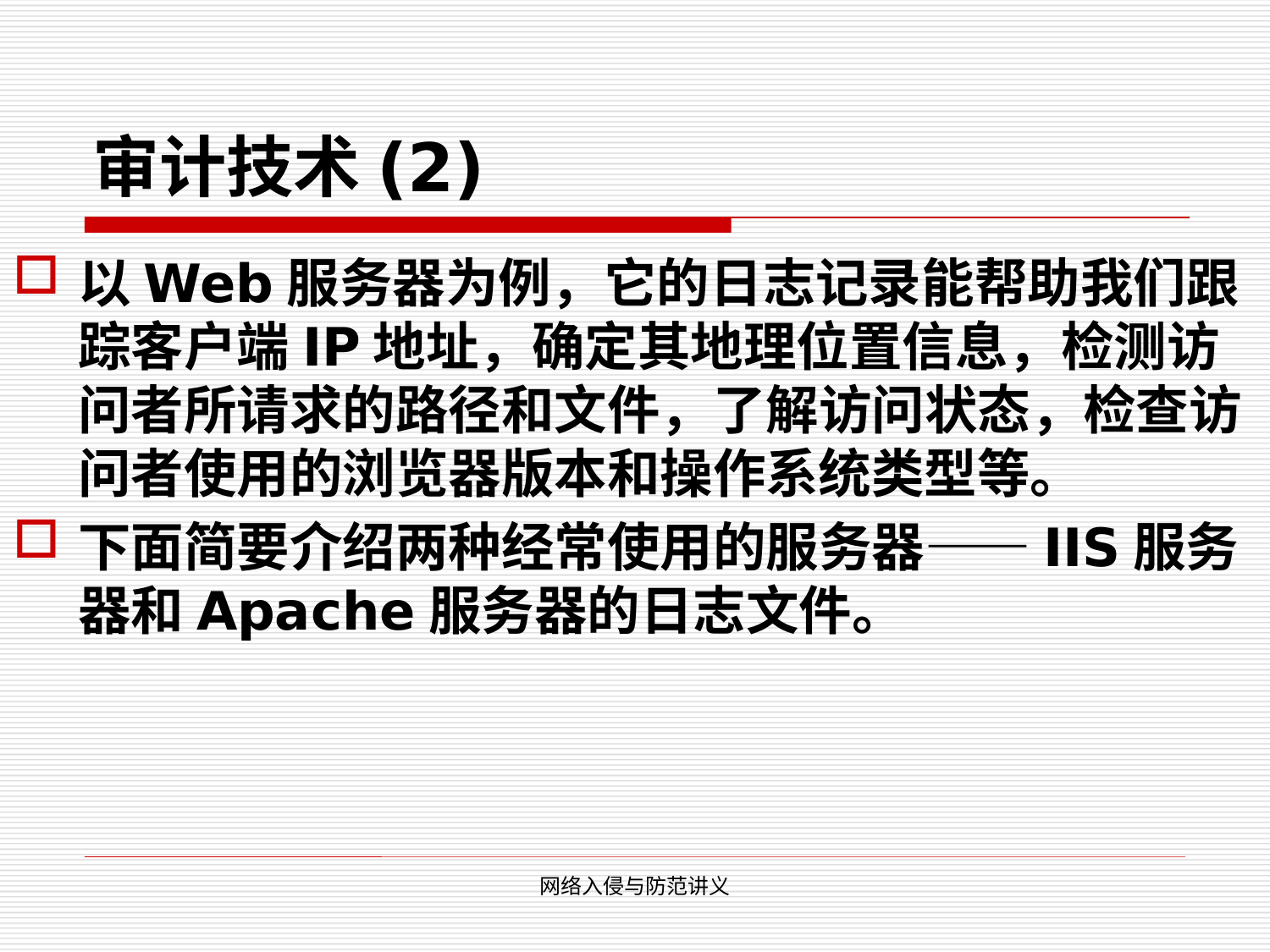

# 审计技术(2)
以Web服务器为例，它的日志记录能帮助我们跟踪客户端IP地址，确定其地理位置信息，检测访问者所请求的路径和文件，了解访问状态，检查访问者使用的浏览器版本和操作系统类型等。
下面简要介绍两种经常使用的服务器——IIS服务器和Apache服务器的日志文件。
网络入侵与防范讲义
163